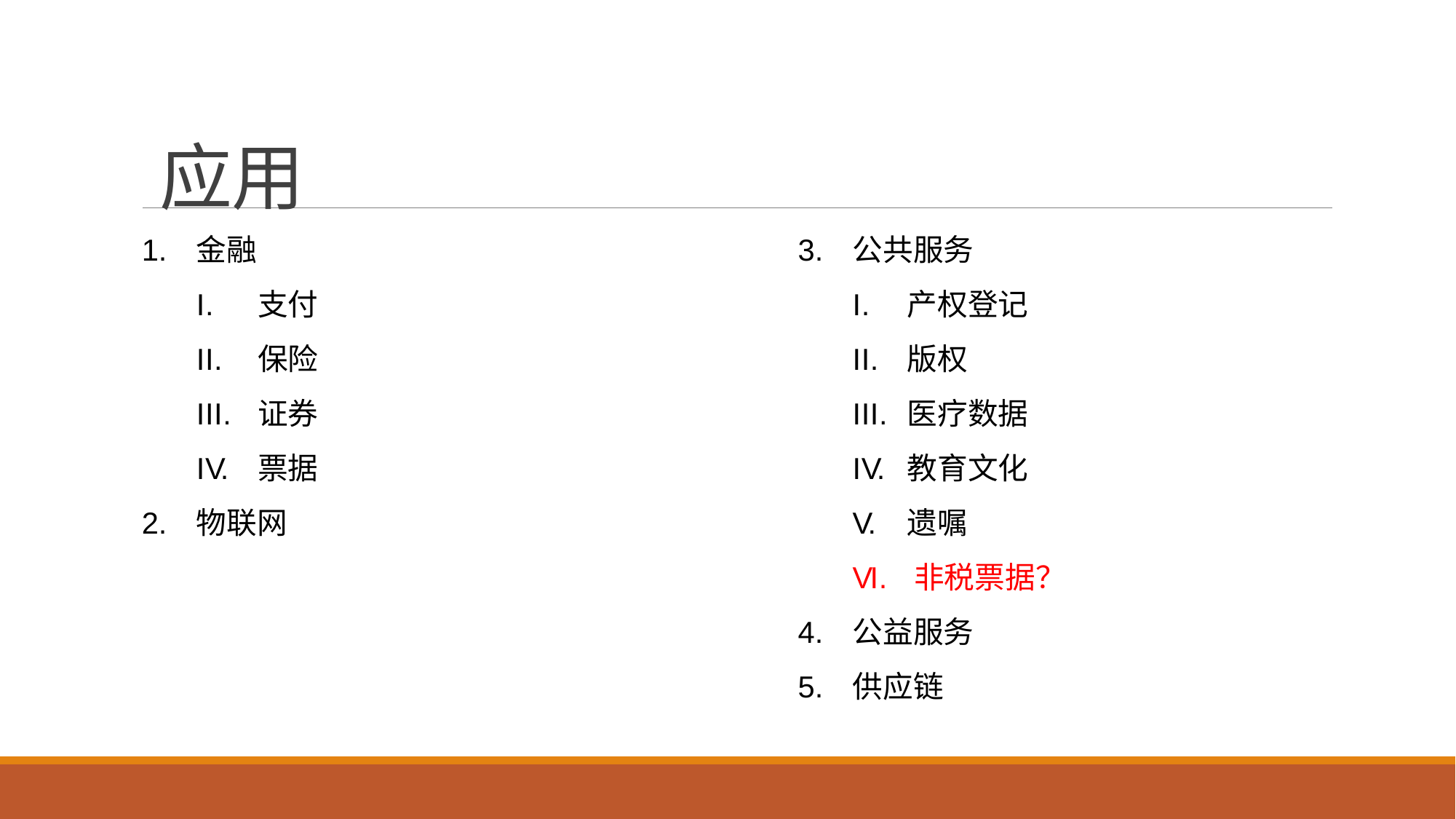

应用
金融
支付
保险
证券
票据
物联网
公共服务
产权登记
版权
医疗数据
教育文化
遗嘱
非税票据？
公益服务
供应链